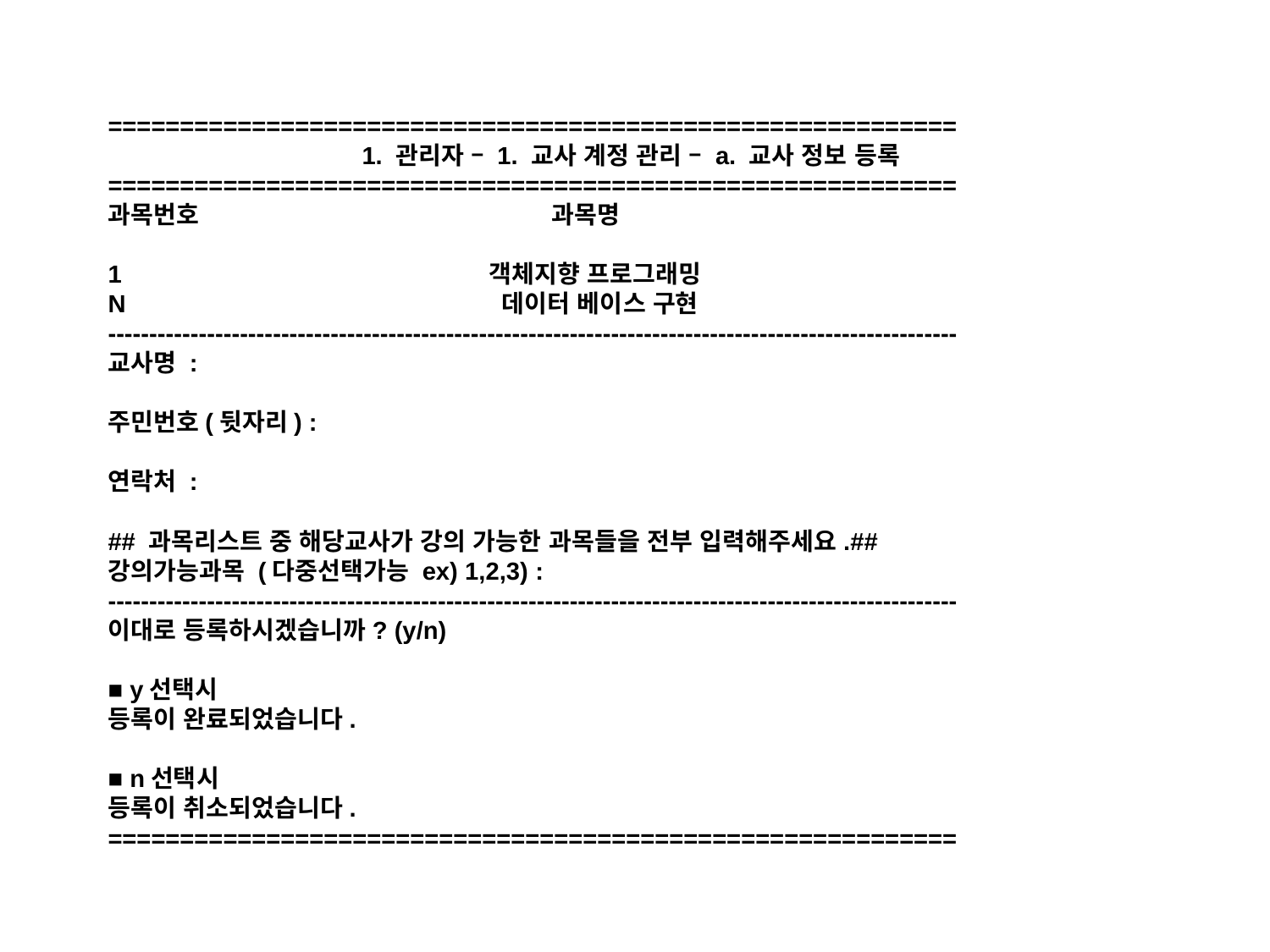

# =========================================================== 1. 관리자 – 1. 교사 계정 관리 – a. 교사 정보 등록=========================================================== 과목번호			         과목명 1			객체지향 프로그래밍 N			 데이터 베이스 구현 ------------------------------------------------------------------------------------------------------- 교사명 : 주민번호(뒷자리) : 연락처 : ## 과목리스트 중 해당교사가 강의 가능한 과목들을 전부 입력해주세요.## 강의가능과목 (다중선택가능 ex) 1,2,3) : ------------------------------------------------------------------------------------------------------- 이대로 등록하시겠습니까? (y/n) ■ y선택시 등록이 완료되었습니다. ■ n선택시 등록이 취소되었습니다. ===========================================================